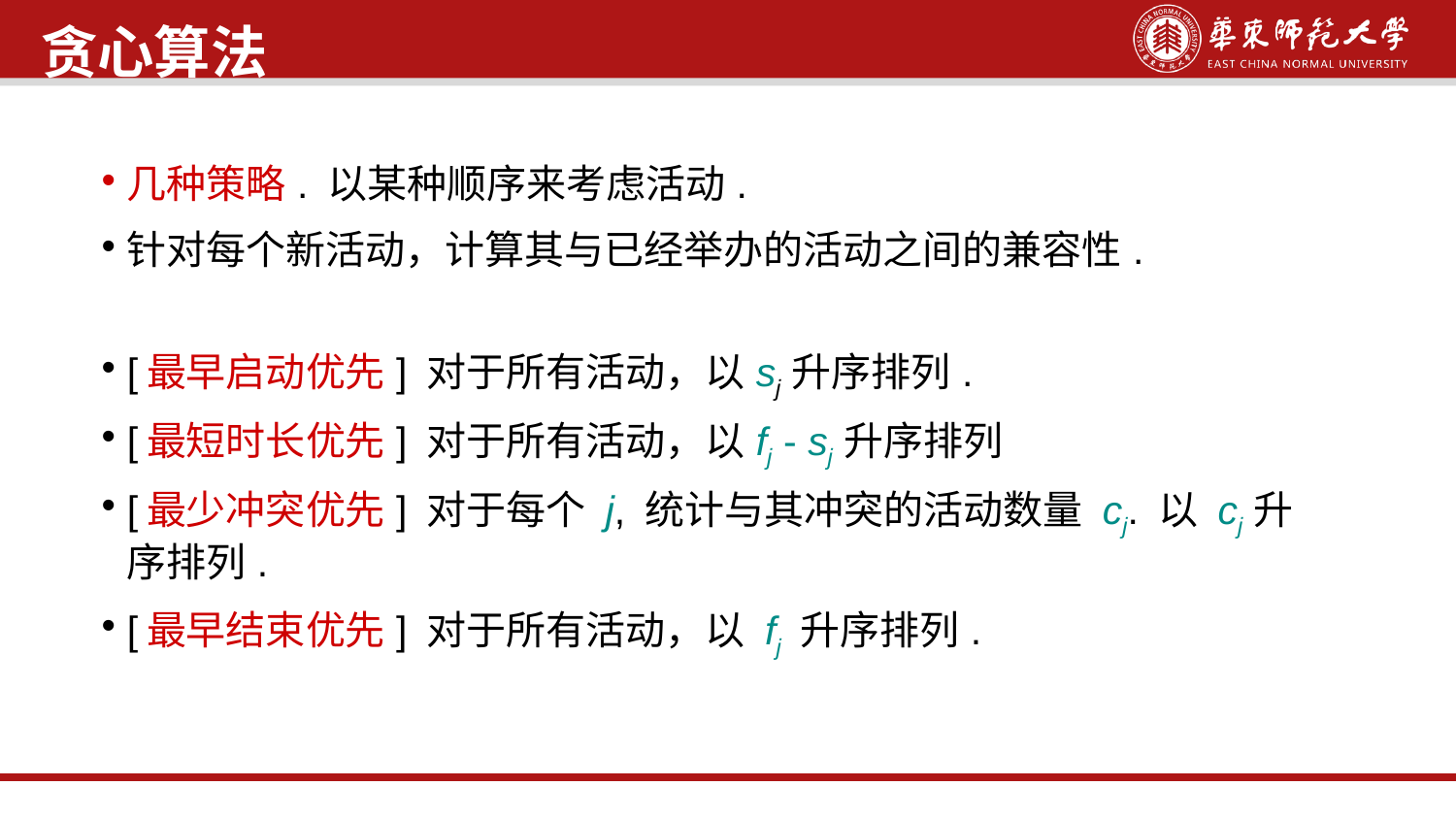

7
贪心算法
几种策略. 以某种顺序来考虑活动.
针对每个新活动，计算其与已经举办的活动之间的兼容性.

[最早启动优先] 对于所有活动，以sj 升序排列.
[最短时长优先] 对于所有活动，以fj - sj 升序排列
[最少冲突优先] 对于每个 j, 统计与其冲突的活动数量 cj. 以 cj 升序排列.
[最早结束优先] 对于所有活动，以 fj 升序排列.